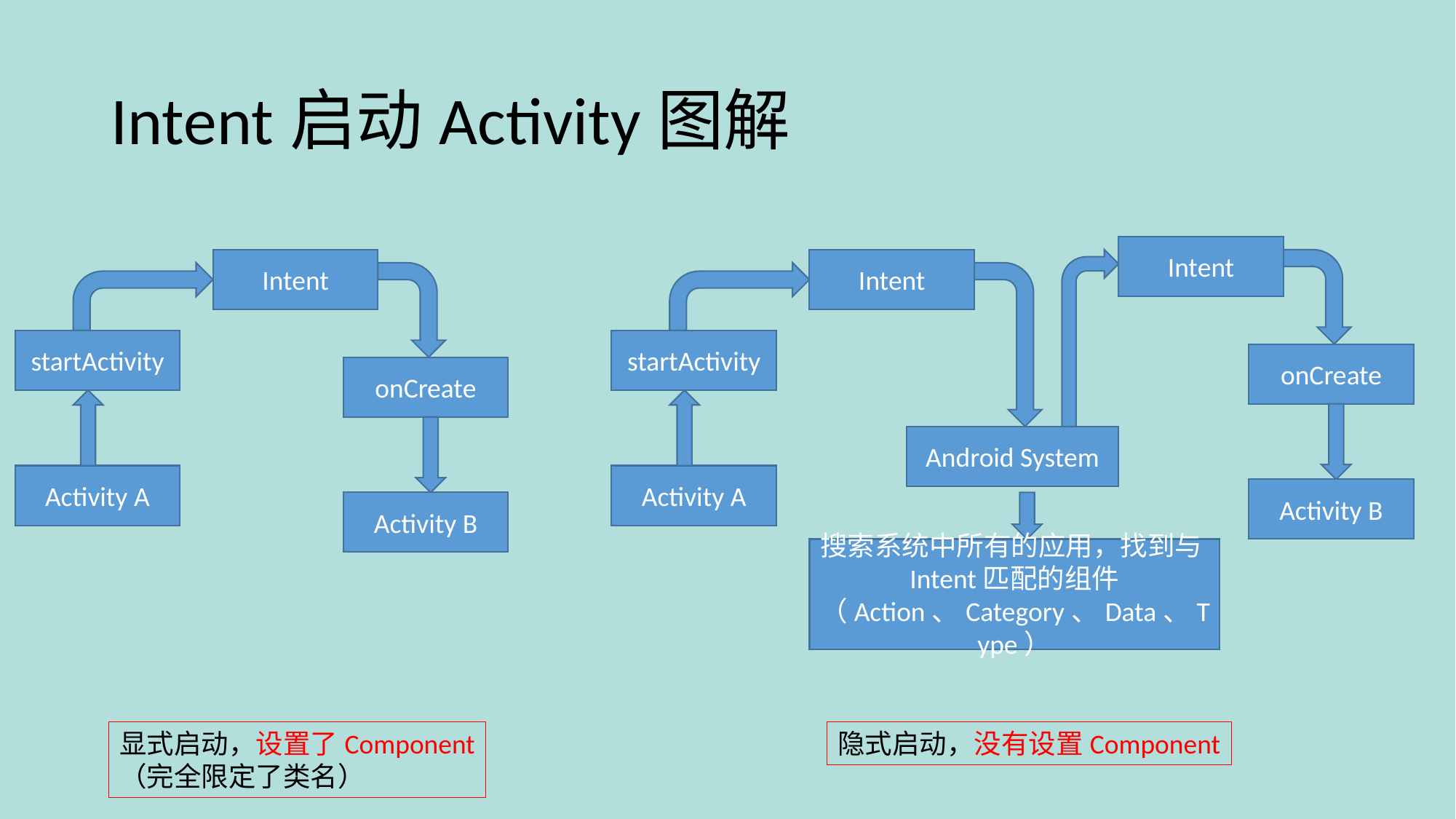

# Intent启动Activity图解
Intent
Intent
Intent

startActivity
startActivity
onCreate
onCreate

Android System
Activity A
Activity A
Activity B
Activity B

搜索系统中所有的应用，找到与Intent匹配的组件（Action、Category、Data、Type）
显式启动，设置了Component
（完全限定了类名）
隐式启动，没有设置Component